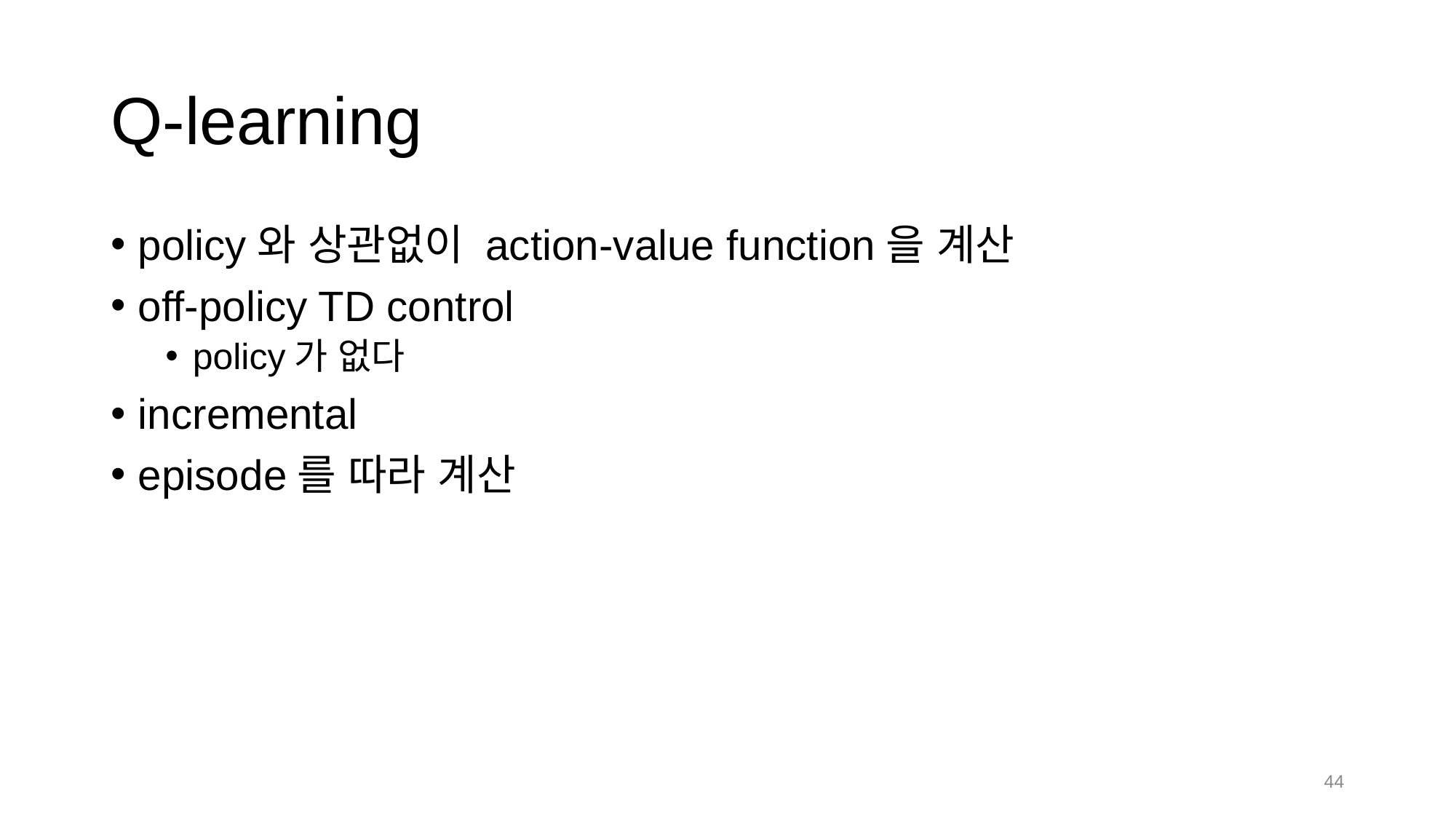

# Q-learning
policy와 상관없이 action-value function을 계산
off-policy TD control
policy가 없다
incremental
episode를 따라 계산
44